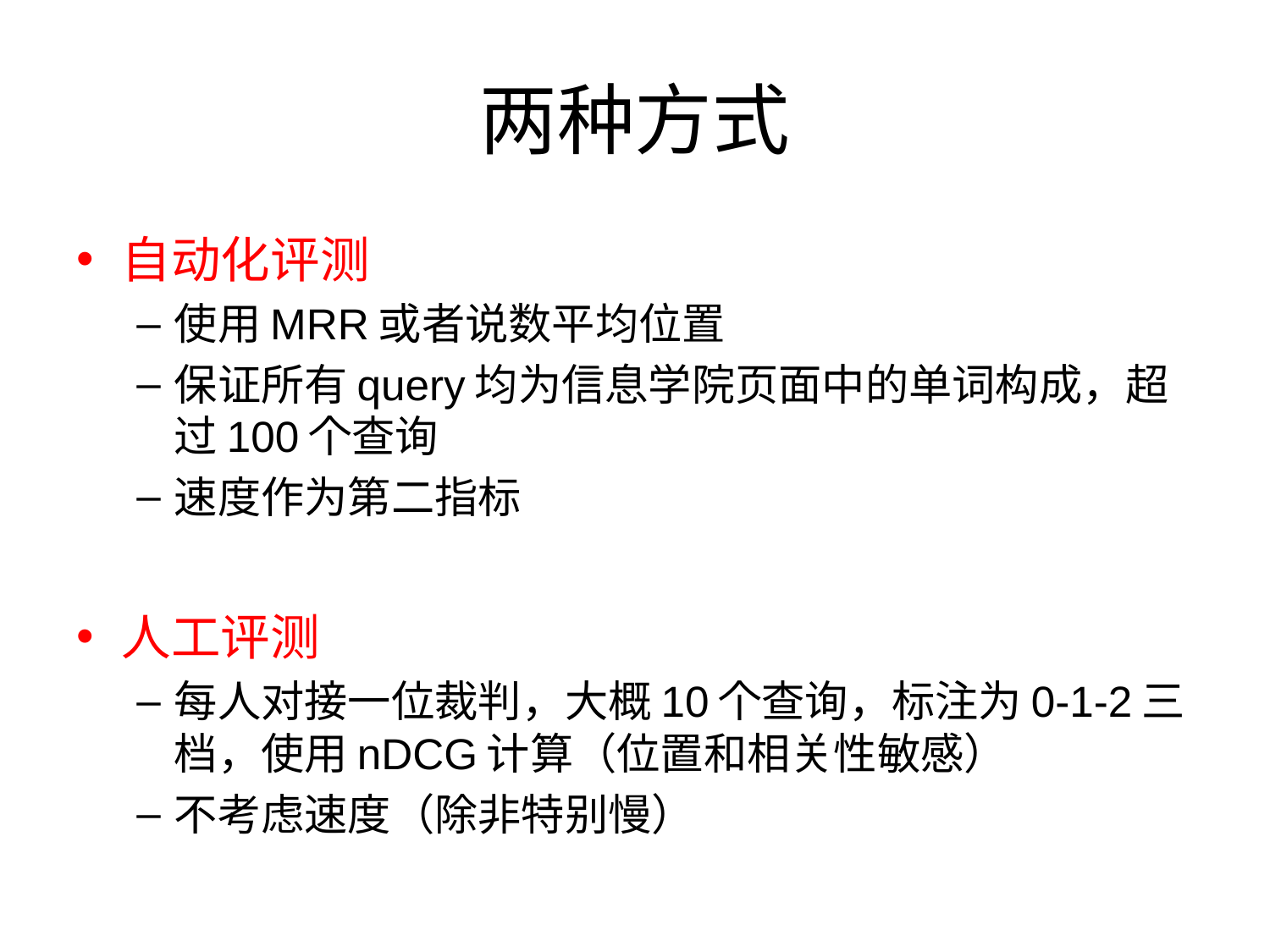

# 两种方式
自动化评测
使用MRR或者说数平均位置
保证所有query均为信息学院页面中的单词构成，超过100个查询
速度作为第二指标

人工评测
每人对接一位裁判，大概10个查询，标注为0-1-2三档，使用nDCG计算（位置和相关性敏感）
不考虑速度（除非特别慢）